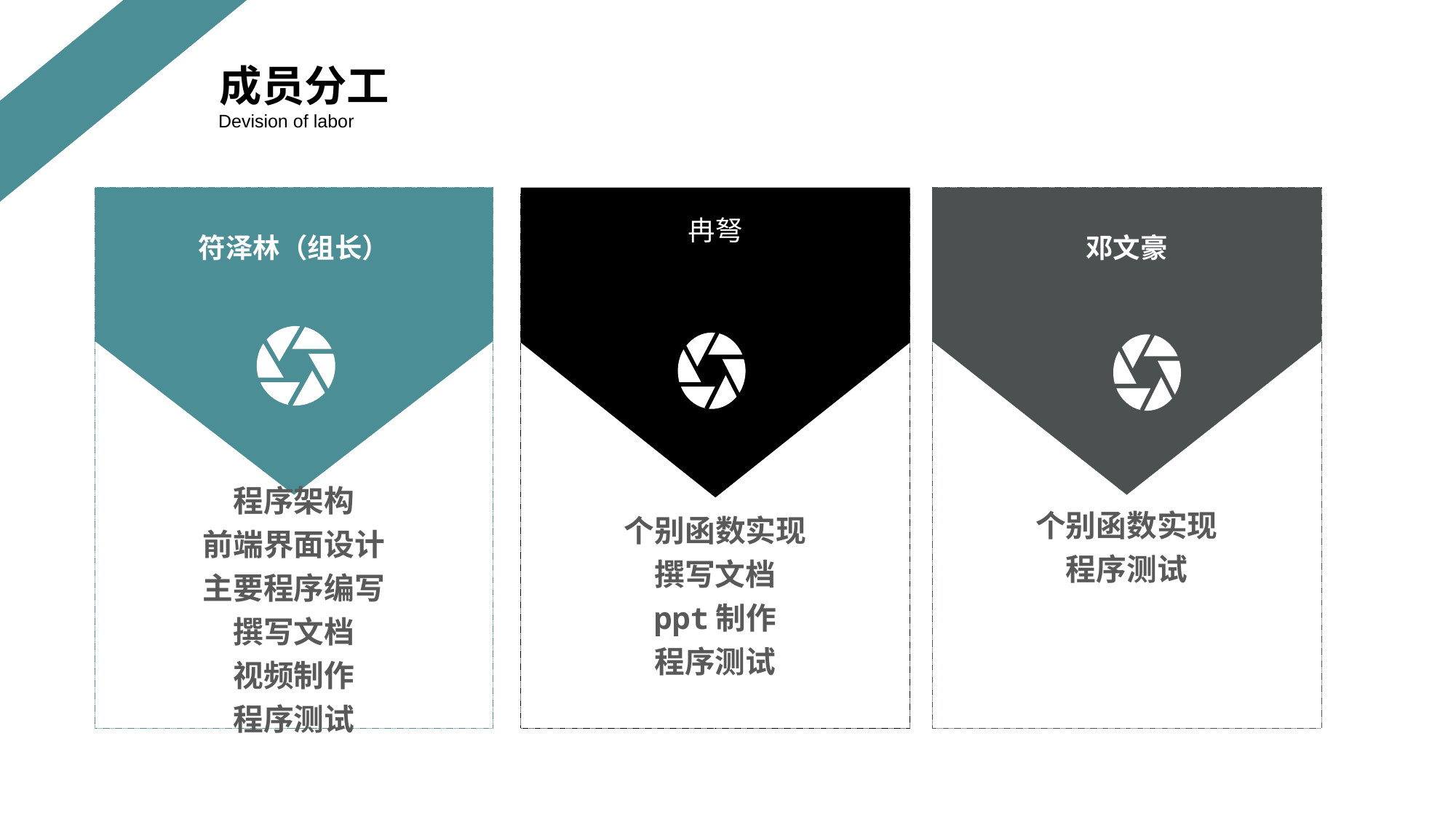

成员分工
Devision of labor

符泽林（组长）
程序架构
前端界面设计
主要程序编写
撰写文档
视频制作
程序测试

邓文豪
个别函数实现
程序测试

冉弩

个别函数实现
撰写文档
ppt制作
程序测试